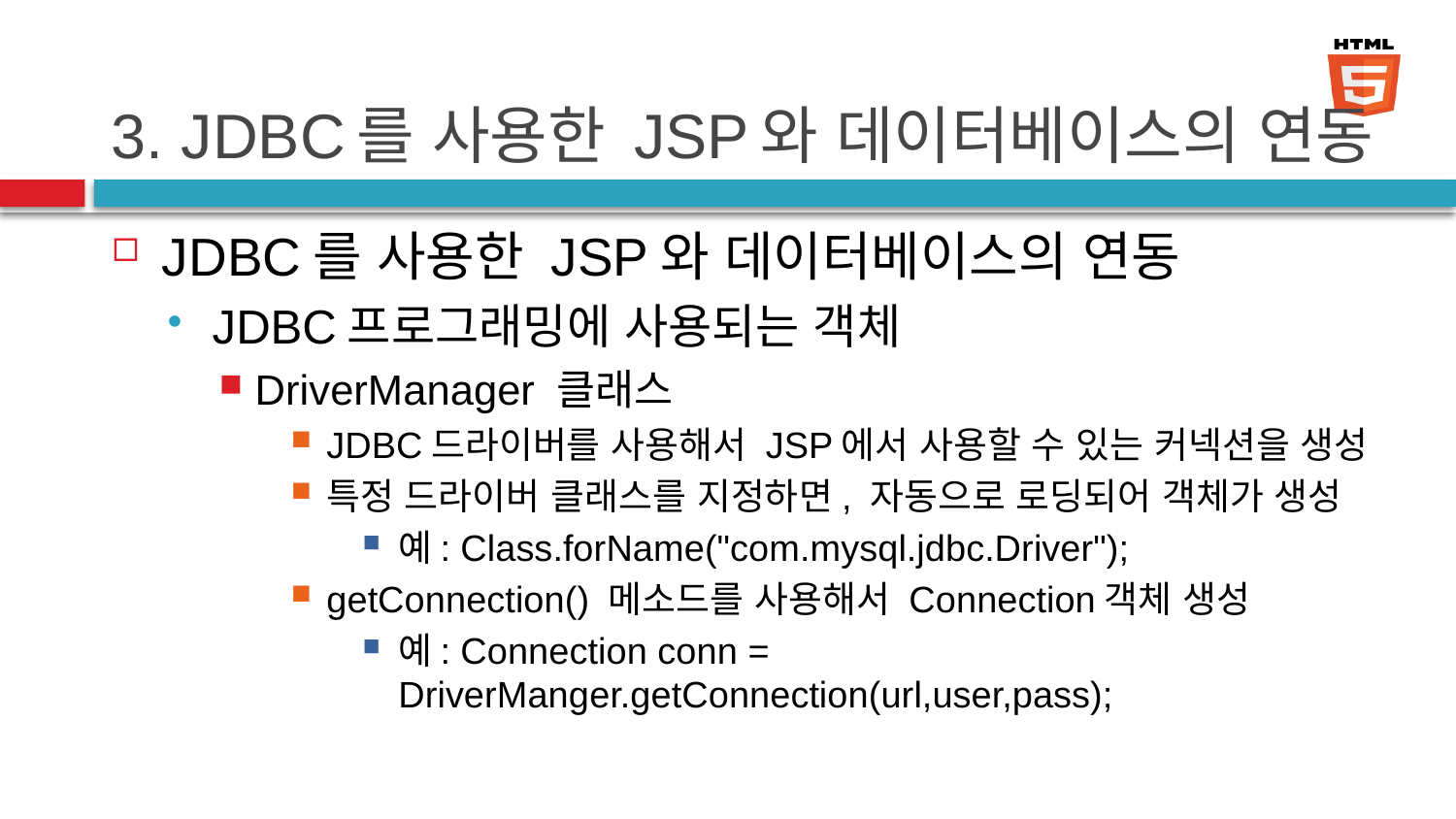

# 3. JDBC를 사용한 JSP와 데이터베이스의 연동
JDBC를 사용한 JSP와 데이터베이스의 연동
JDBC프로그래밍에 사용되는 객체
DriverManager 클래스
JDBC드라이버를 사용해서 JSP에서 사용할 수 있는 커넥션을 생성
특정 드라이버 클래스를 지정하면, 자동으로 로딩되어 객체가 생성
예: Class.forName("com.mysql.jdbc.Driver");
getConnection() 메소드를 사용해서 Connection객체 생성
예: Connection conn = DriverManger.getConnection(url,user,pass);